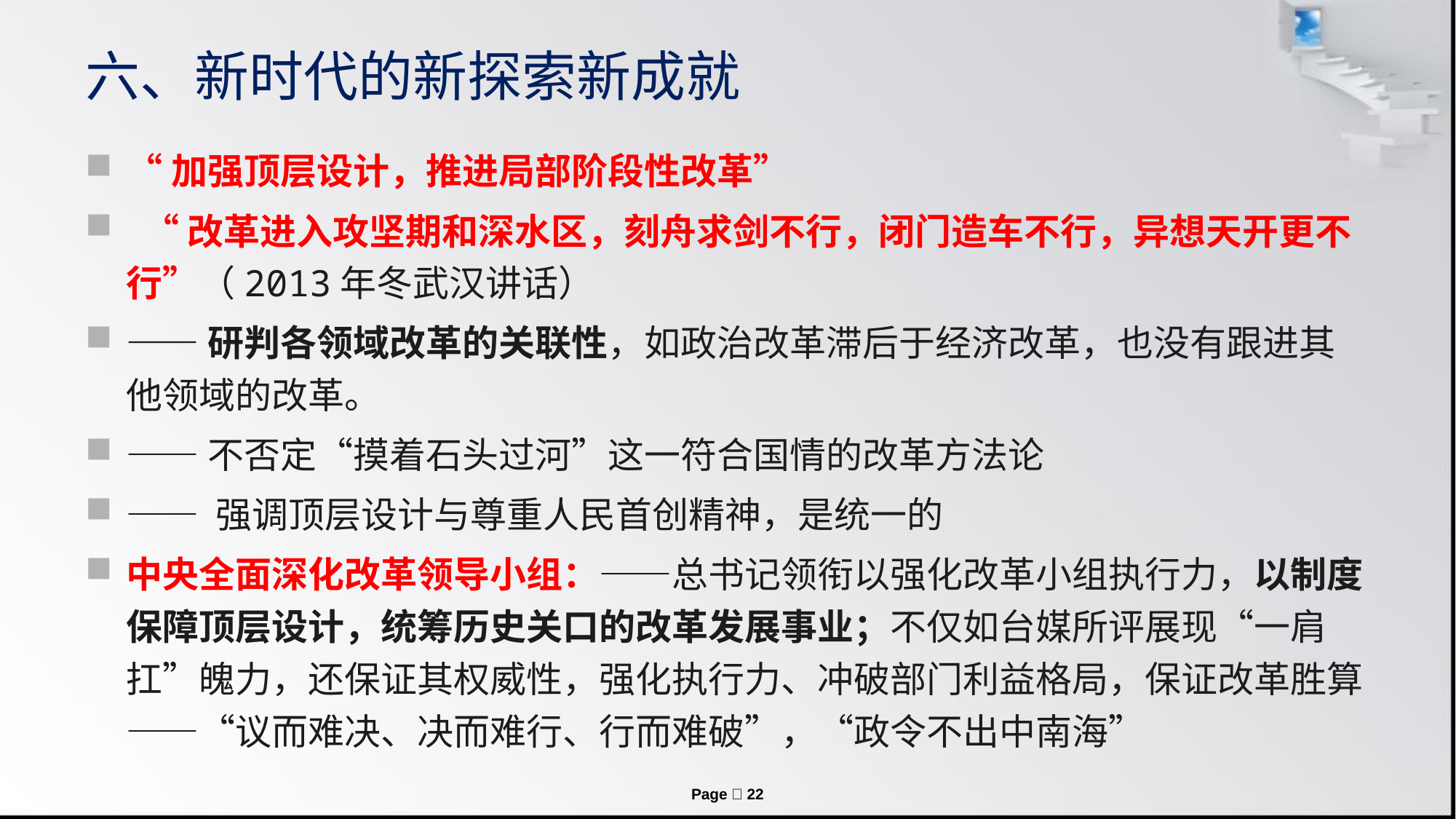

# 六、新时代的新探索新成就
“加强顶层设计，推进局部阶段性改革”
  “改革进入攻坚期和深水区，刻舟求剑不行，闭门造车不行，异想天开更不行”（2013年冬武汉讲话）
——研判各领域改革的关联性，如政治改革滞后于经济改革，也没有跟进其他领域的改革。
——不否定“摸着石头过河”这一符合国情的改革方法论
—— 强调顶层设计与尊重人民首创精神，是统一的
中央全面深化改革领导小组：——总书记领衔以强化改革小组执行力，以制度保障顶层设计，统筹历史关口的改革发展事业；不仅如台媒所评展现“一肩扛”魄力，还保证其权威性，强化执行力、冲破部门利益格局，保证改革胜算——“议而难决、决而难行、行而难破”，“政令不出中南海”